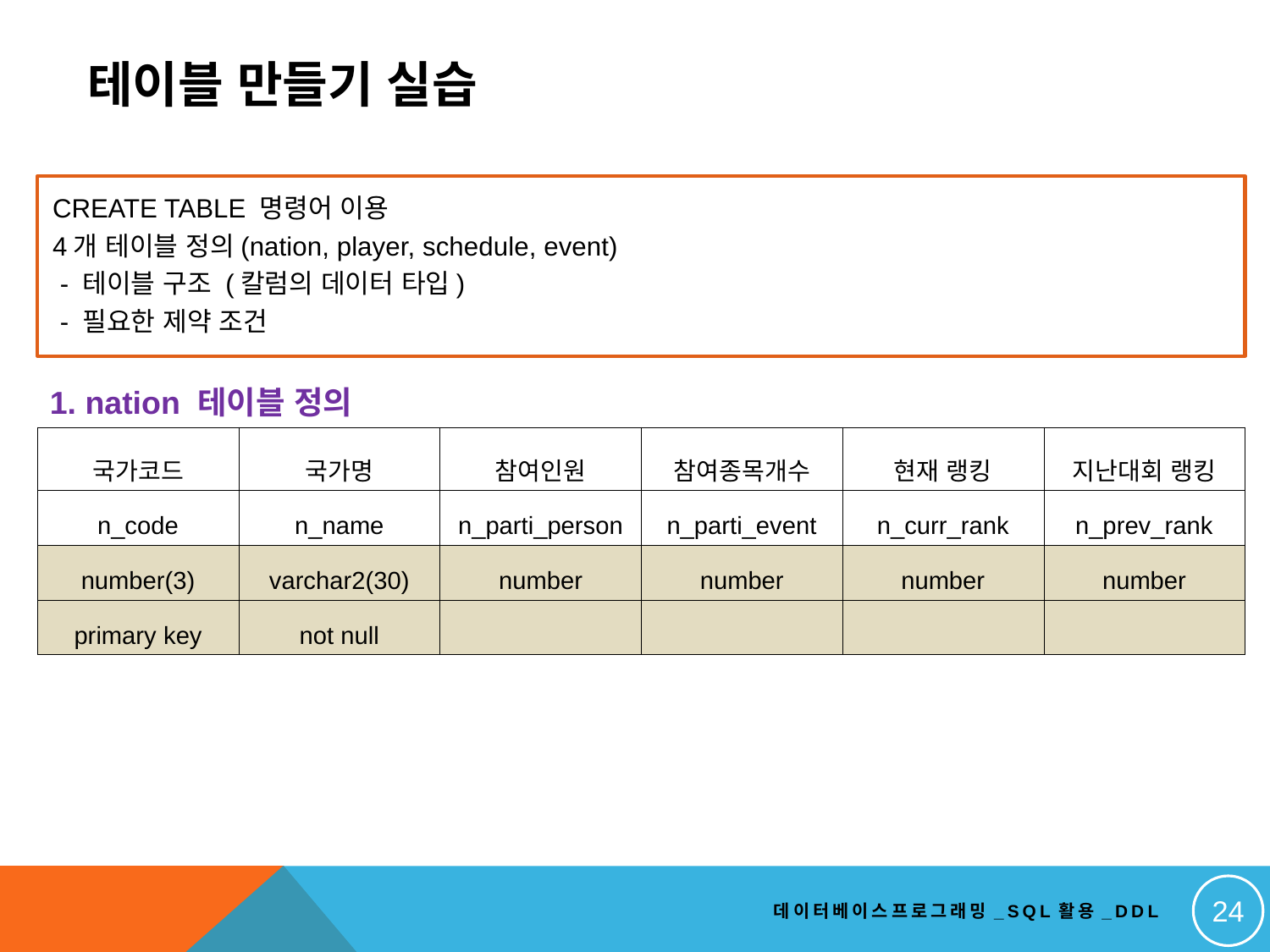

# 테이블 만들기 실습
CREATE TABLE 명령어 이용
4개 테이블 정의(nation, player, schedule, event)
 - 테이블 구조 (칼럼의 데이터 타입)
 - 필요한 제약 조건
1. nation 테이블 정의
| 국가코드 | 국가명 | 참여인원 | 참여종목개수 | 현재 랭킹 | 지난대회 랭킹 |
| --- | --- | --- | --- | --- | --- |
| n\_code | n\_name | n\_parti\_person | n\_parti\_event | n\_curr\_rank | n\_prev\_rank |
| number(3) | varchar2(30) | number | number | number | number |
| primary key | not null |  |  |  |  |
24
데이터베이스프로그래밍_SQL활용_DDL